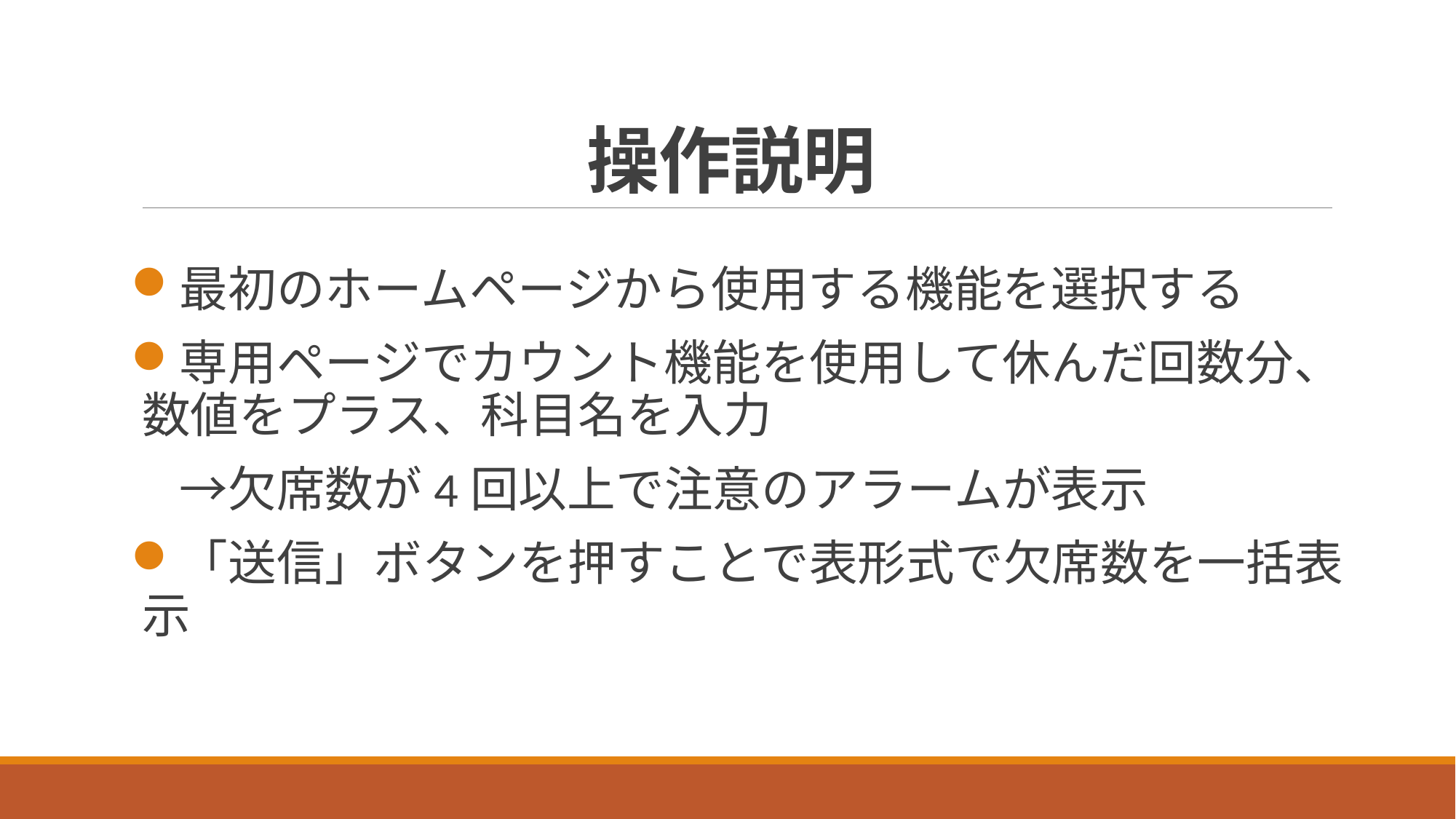

# 操作説明
最初のホームページから使用する機能を選択する
専用ページでカウント機能を使用して休んだ回数分、数値をプラス、科目名を入力
　→欠席数が4回以上で注意のアラームが表示
「送信」ボタンを押すことで表形式で欠席数を一括表示